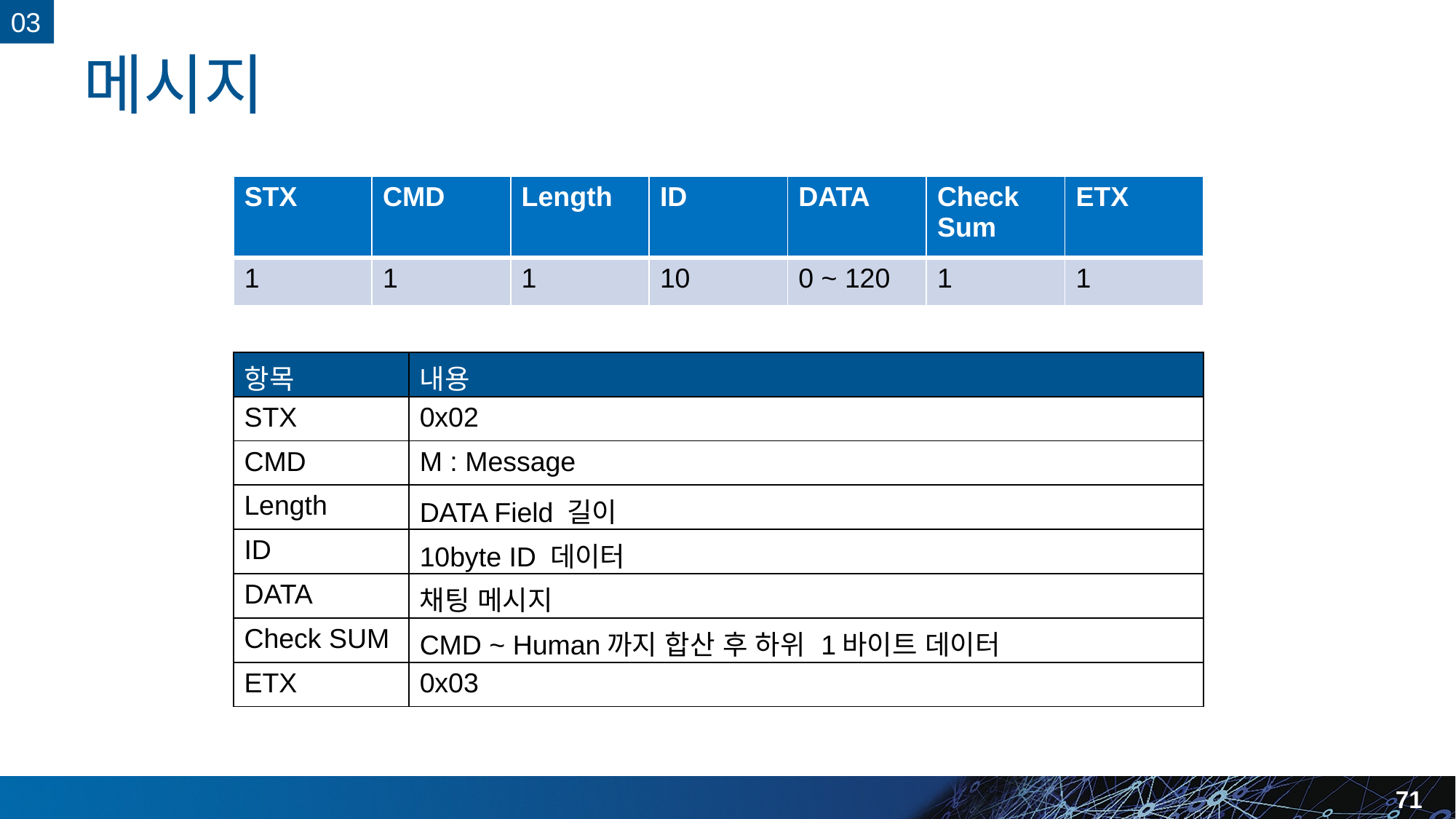

03
# 메시지
| STX | CMD | Length | ID | DATA | Check Sum | ETX |
| --- | --- | --- | --- | --- | --- | --- |
| 1 | 1 | 1 | 10 | 0 ~ 120 | 1 | 1 |
| 항목 | 내용 |
| --- | --- |
| STX | 0x02 |
| CMD | M : Message |
| Length | DATA Field 길이 |
| ID | 10byte ID 데이터 |
| DATA | 채팅 메시지 |
| Check SUM | CMD ~ Human까지 합산 후 하위 1바이트 데이터 |
| ETX | 0x03 |
71